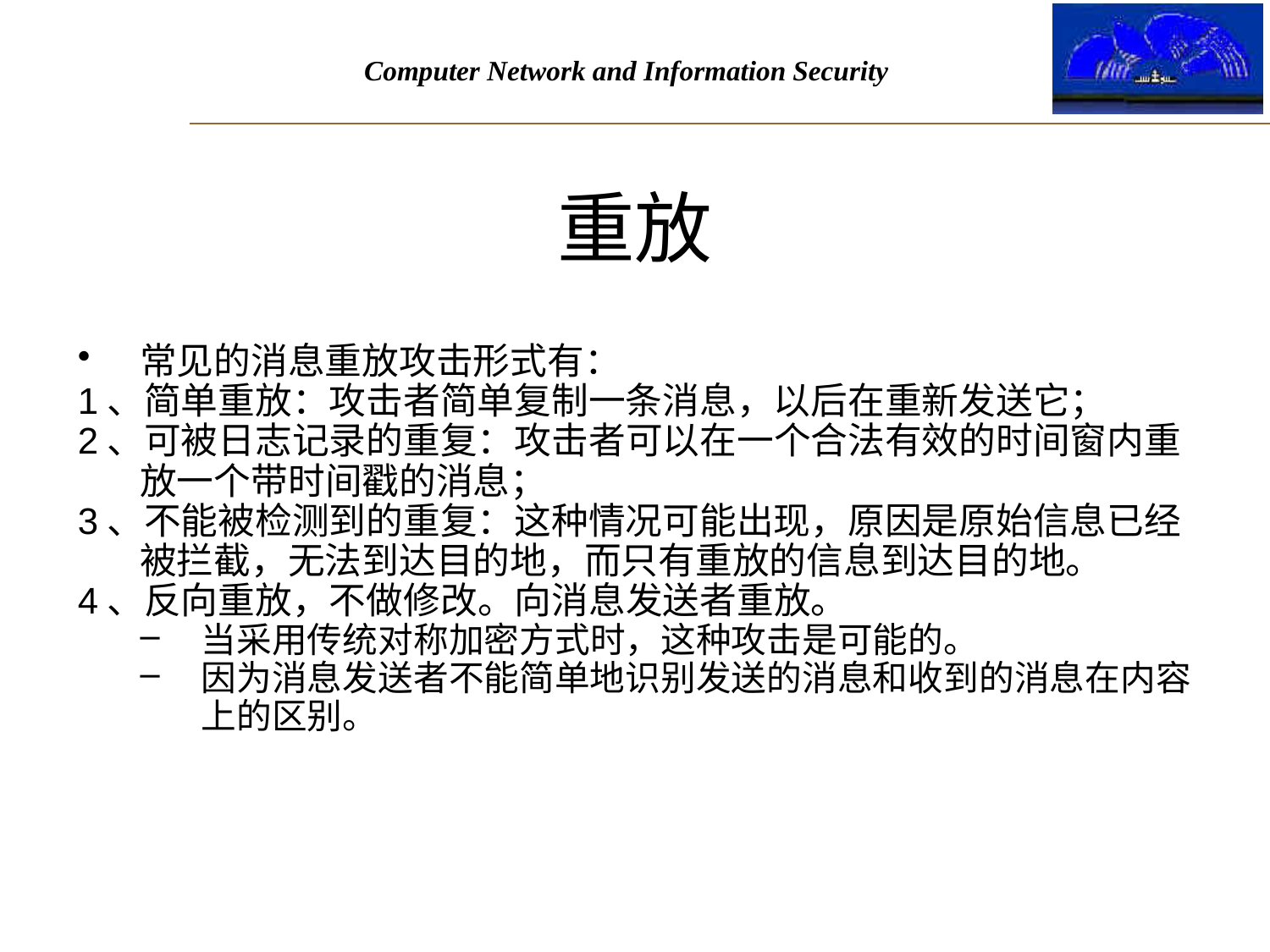

# 重放
常见的消息重放攻击形式有：
1、简单重放：攻击者简单复制一条消息，以后在重新发送它；
2、可被日志记录的重复：攻击者可以在一个合法有效的时间窗内重放一个带时间戳的消息；
3、不能被检测到的重复：这种情况可能出现，原因是原始信息已经被拦截，无法到达目的地，而只有重放的信息到达目的地。
4、反向重放，不做修改。向消息发送者重放。
当采用传统对称加密方式时，这种攻击是可能的。
因为消息发送者不能简单地识别发送的消息和收到的消息在内容上的区别。